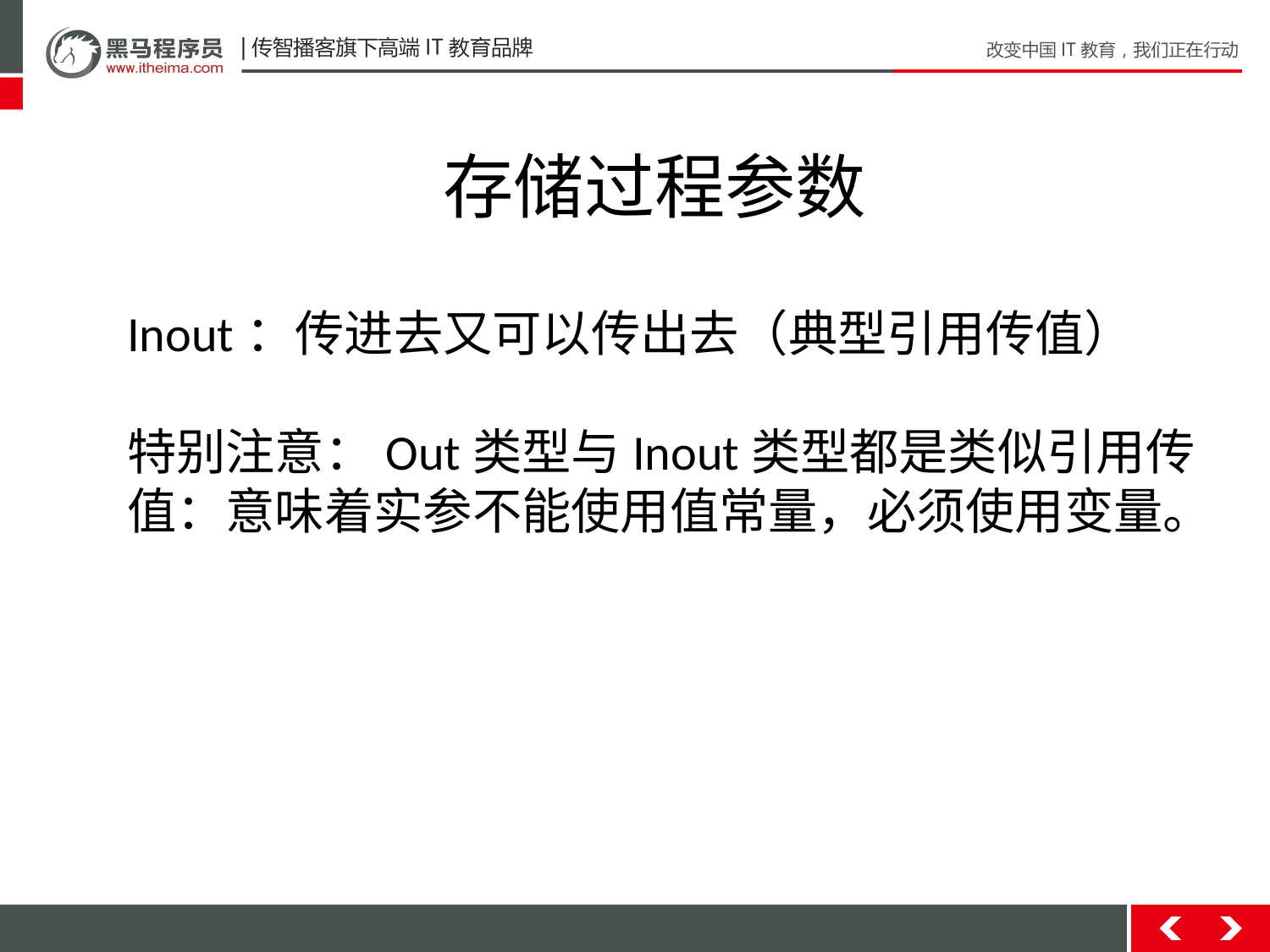

存储过程参数
Inout：传进去又可以传出去（典型引用传值）

特别注意：Out类型与Inout类型都是类似引用传值：意味着实参不能使用值常量，必须使用变量。